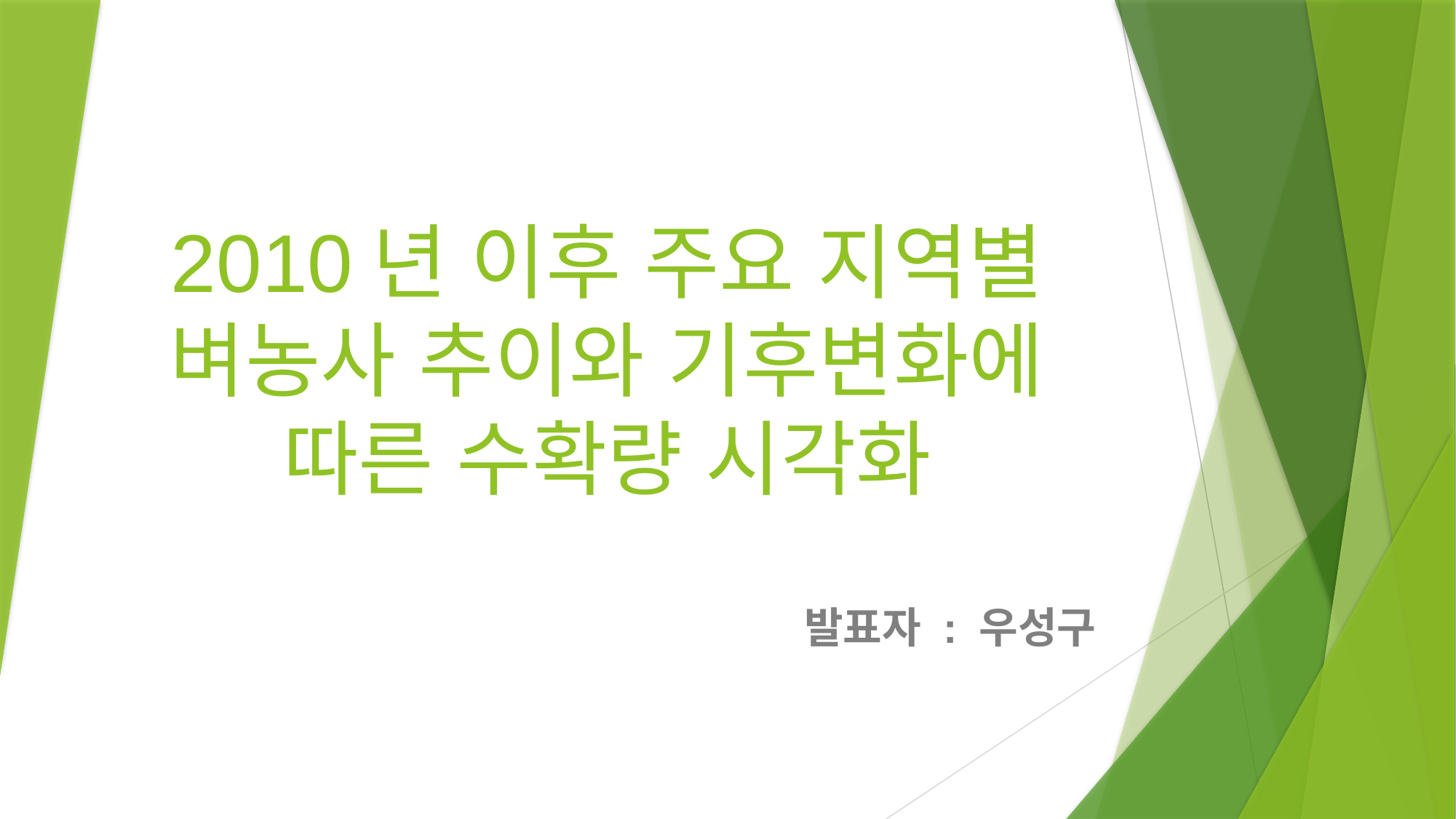

# 2010년 이후 주요 지역별 벼농사 추이와 기후변화에 따른 수확량 시각화
발표자 : 우성구